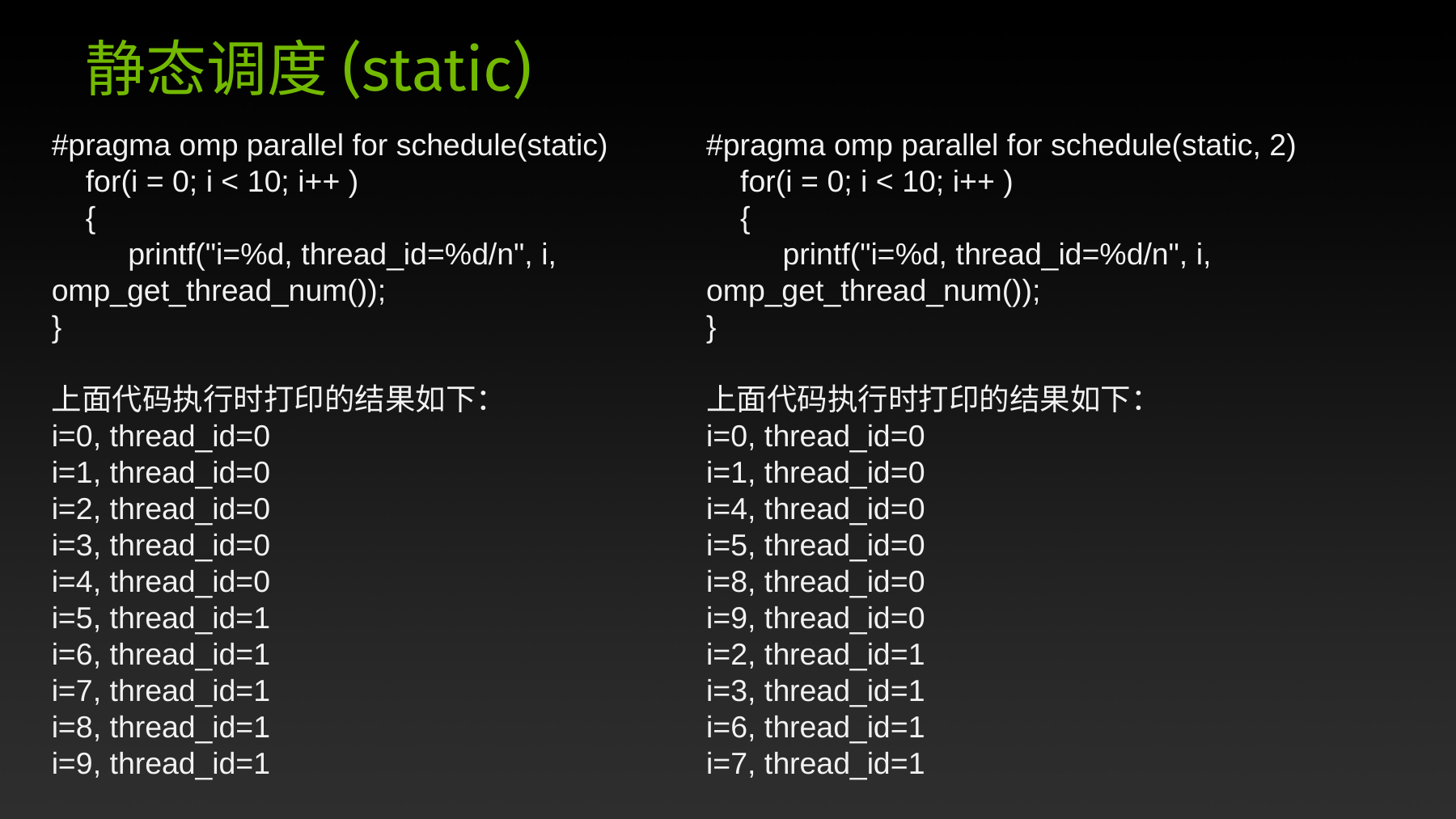

# 静态调度(static)
#pragma omp parallel for schedule(static)
    for(i = 0; i < 10; i++ )
    {
         printf("i=%d, thread_id=%d/n", i, omp_get_thread_num());
}

上面代码执行时打印的结果如下：
i=0, thread_id=0
i=1, thread_id=0
i=2, thread_id=0
i=3, thread_id=0
i=4, thread_id=0
i=5, thread_id=1
i=6, thread_id=1
i=7, thread_id=1
i=8, thread_id=1
i=9, thread_id=1
#pragma omp parallel for schedule(static, 2)
    for(i = 0; i < 10; i++ )
    {
         printf("i=%d, thread_id=%d/n", i, omp_get_thread_num());
}

上面代码执行时打印的结果如下：
i=0, thread_id=0
i=1, thread_id=0
i=4, thread_id=0
i=5, thread_id=0
i=8, thread_id=0
i=9, thread_id=0
i=2, thread_id=1
i=3, thread_id=1
i=6, thread_id=1
i=7, thread_id=1